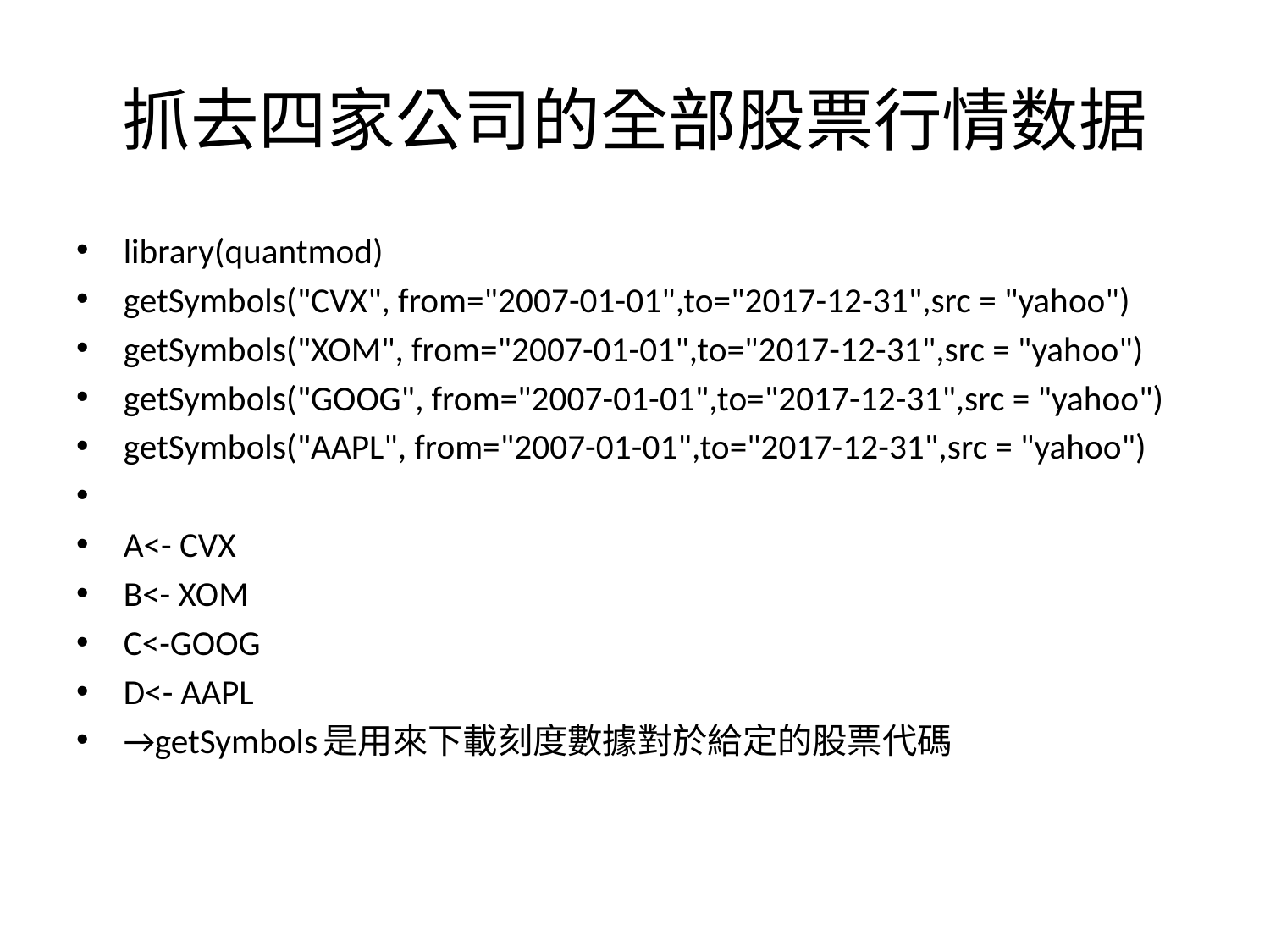

# 抓去四家公司的全部股票行情数据
library(quantmod)
getSymbols("CVX", from="2007-01-01",to="2017-12-31",src = "yahoo")
getSymbols("XOM", from="2007-01-01",to="2017-12-31",src = "yahoo")
getSymbols("GOOG", from="2007-01-01",to="2017-12-31",src = "yahoo")
getSymbols("AAPL", from="2007-01-01",to="2017-12-31",src = "yahoo")

A<- CVX
B<- XOM
C<-GOOG
D<- AAPL
→getSymbols是用來下載刻度數據對於給定的股票代碼